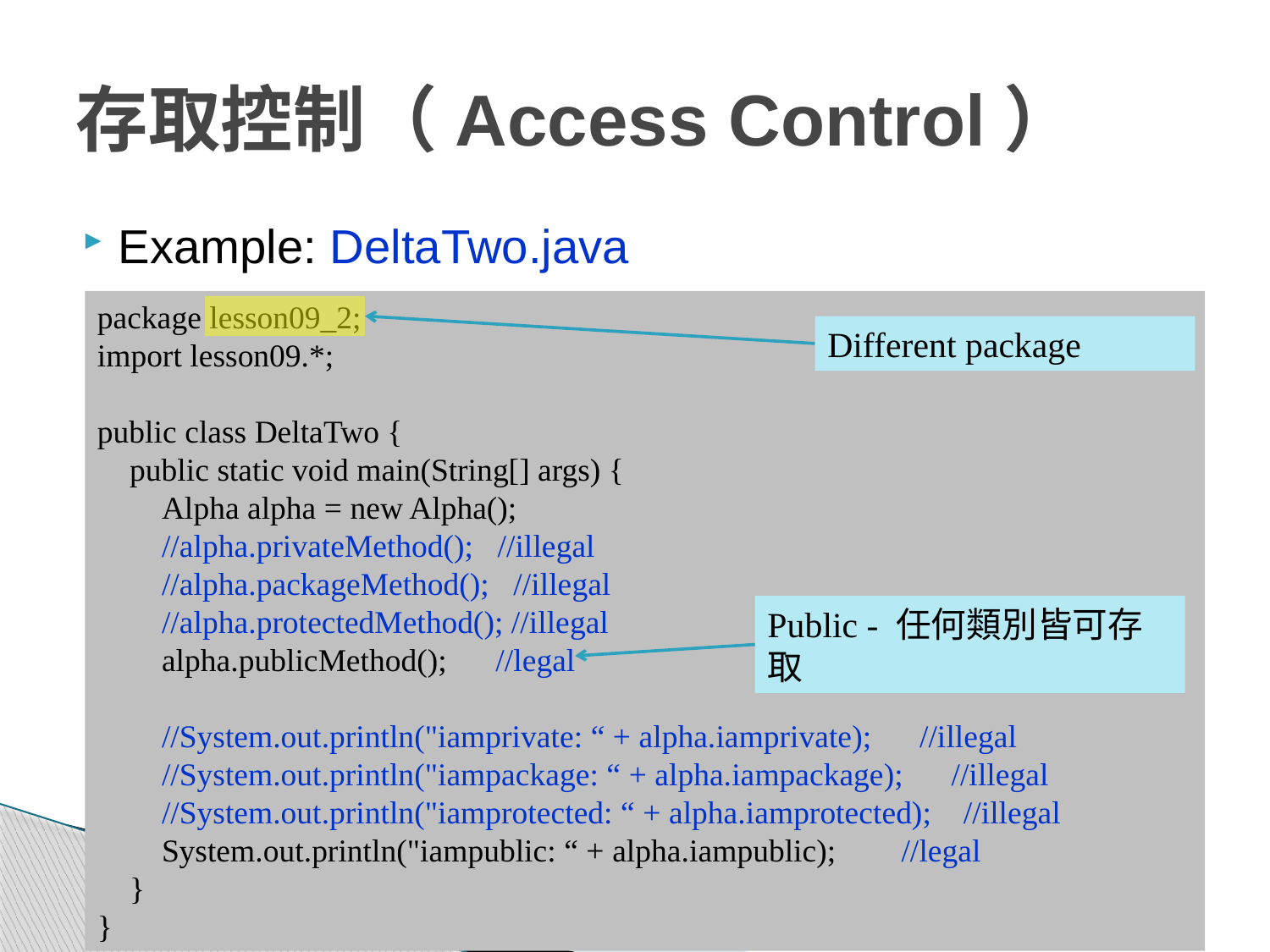

# 存取控制（Access Control）
Example: DeltaTwo.java
package lesson09_2;
import lesson09.*;

public class DeltaTwo {
    public static void main(String[] args) {
        Alpha alpha = new Alpha();
        //alpha.privateMethod();   //illegal
        //alpha.packageMethod();   //illegal
        //alpha.protectedMethod(); //illegal
        alpha.publicMethod();      //legal

        //System.out.println("iamprivate: “ + alpha.iamprivate);      //illegal
        //System.out.println("iampackage: “ + alpha.iampackage);      //illegal
        //System.out.println("iamprotected: “ + alpha.iamprotected);    //illegal
        System.out.println("iampublic: “ + alpha.iampublic);        //legal
    }
}

Different package
Public - 任何類別皆可存取